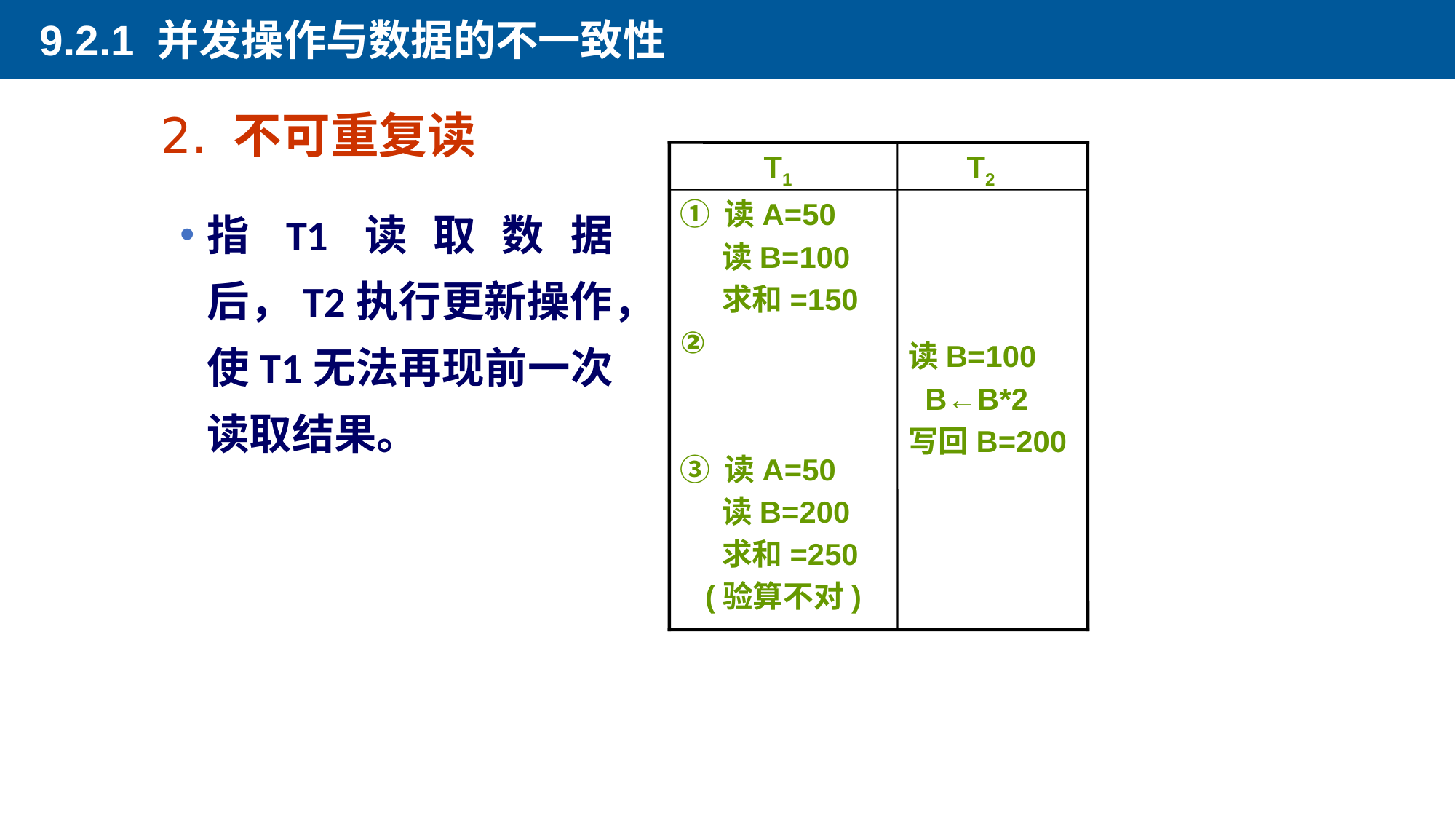

9.2.1 并发操作与数据的不一致性
2. 不可重复读
          T1

       T2

① 读A=50
     读B=100
     求和=150
②

③ 读A=50
     读B=200
     求和=250
   (验算不对)

读B=100
  B←B*2
写回B=200

指T1读取数据后，T2执行更新操作，使T1无法再现前一次读取结果。